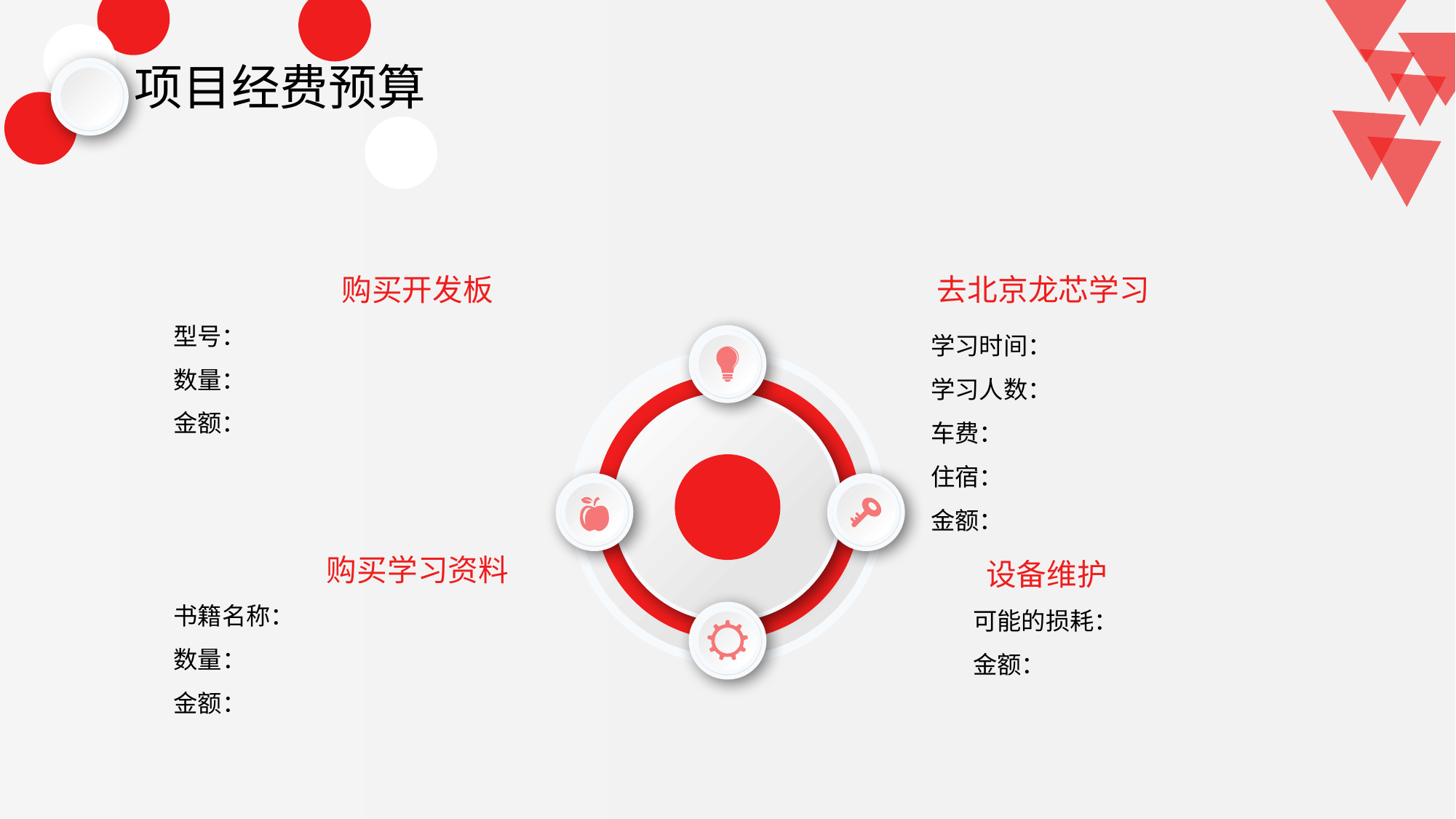

项目经费预算

购买开发板
去北京龙芯学习
型号：
数量：
金额：
学习时间：
学习人数：
车费：
住宿：
金额：

购买学习资料
设备维护
书籍名称：
数量：
金额：
可能的损耗：
金额：